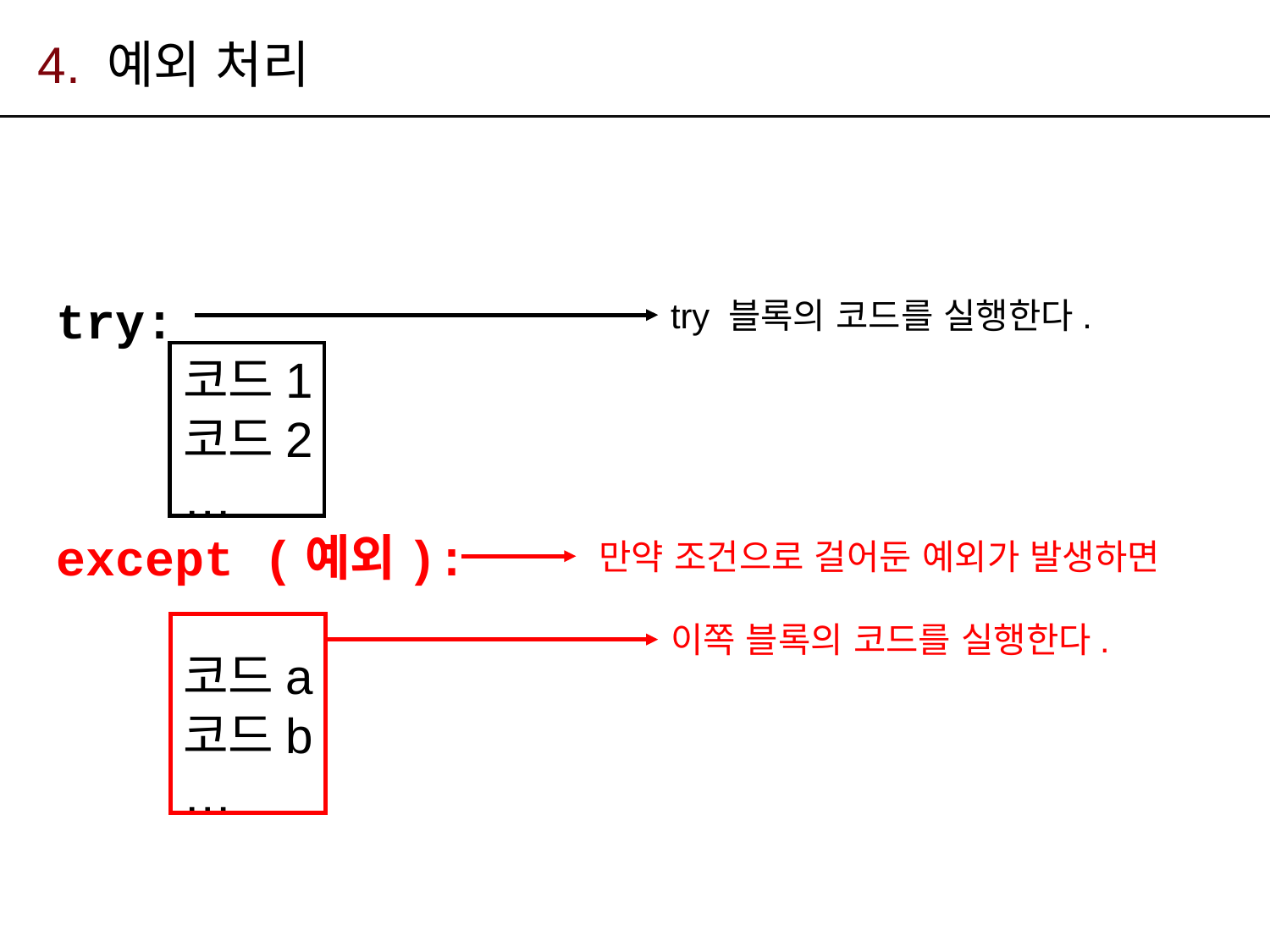

# 4. 예외 처리
try:
	코드1
	코드2
	…
except (예외):

	코드a
	코드b
	…
try 블록의 코드를 실행한다.

만약 조건으로 걸어둔 예외가 발생하면
이쪽 블록의 코드를 실행한다.